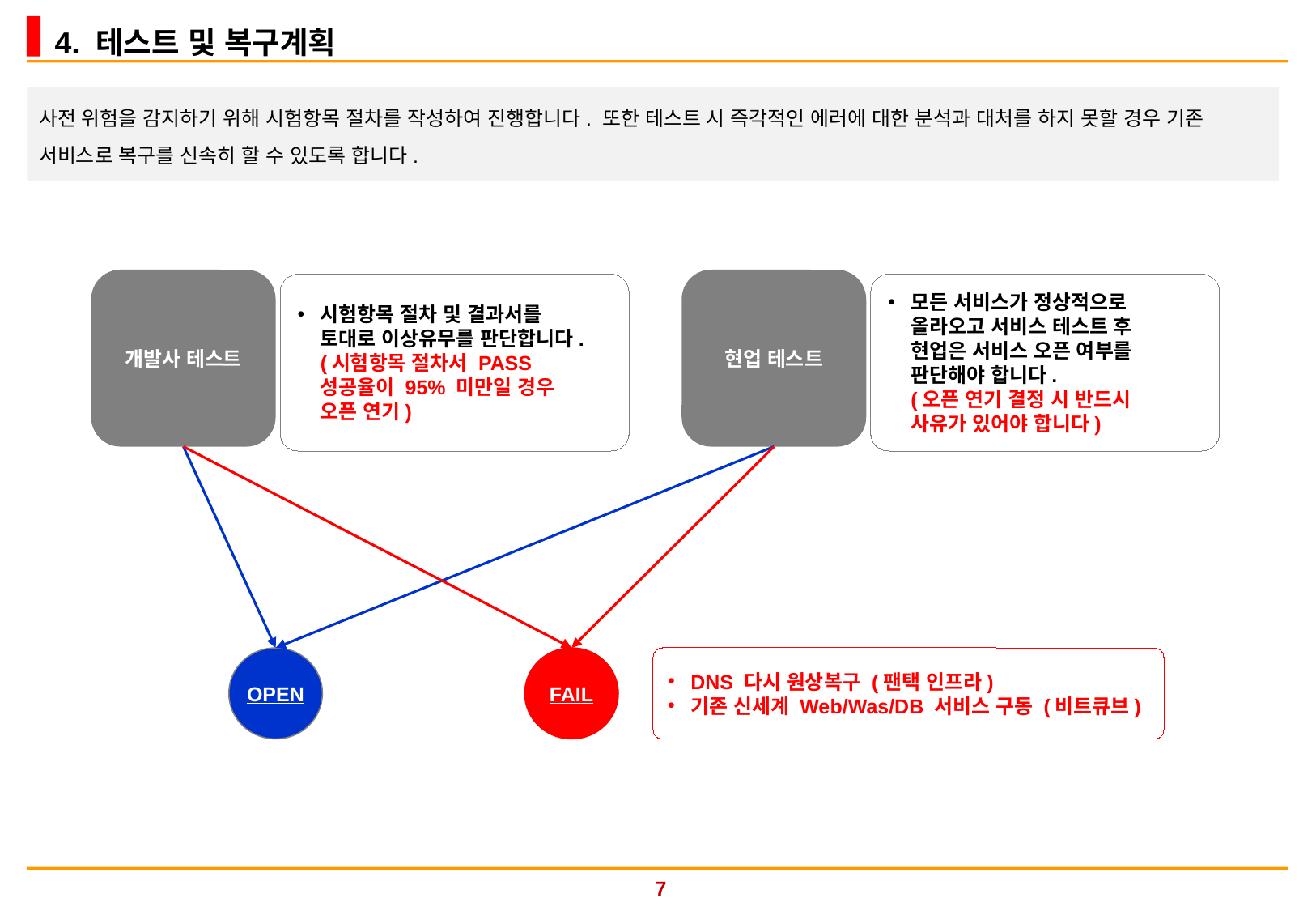

4. 테스트 및 복구계획
사전 위험을 감지하기 위해 시험항목 절차를 작성하여 진행합니다. 또한 테스트 시 즉각적인 에러에 대한 분석과 대처를 하지 못할 경우 기존 서비스로 복구를 신속히 할 수 있도록 합니다.
개발사 테스트
현업 테스트
시험항목 절차 및 결과서를
토대로 이상유무를 판단합니다.
(시험항목 절차서 PASS
성공율이 95% 미만일 경우
오픈 연기)
모든 서비스가 정상적으로
올라오고 서비스 테스트 후
현업은 서비스 오픈 여부를
판단해야 합니다.
(오픈 연기 결정 시 반드시
사유가 있어야 합니다)
OPEN
FAIL
DNS 다시 원상복구 (팬택 인프라)
기존 신세계 Web/Was/DB 서비스 구동 (비트큐브)